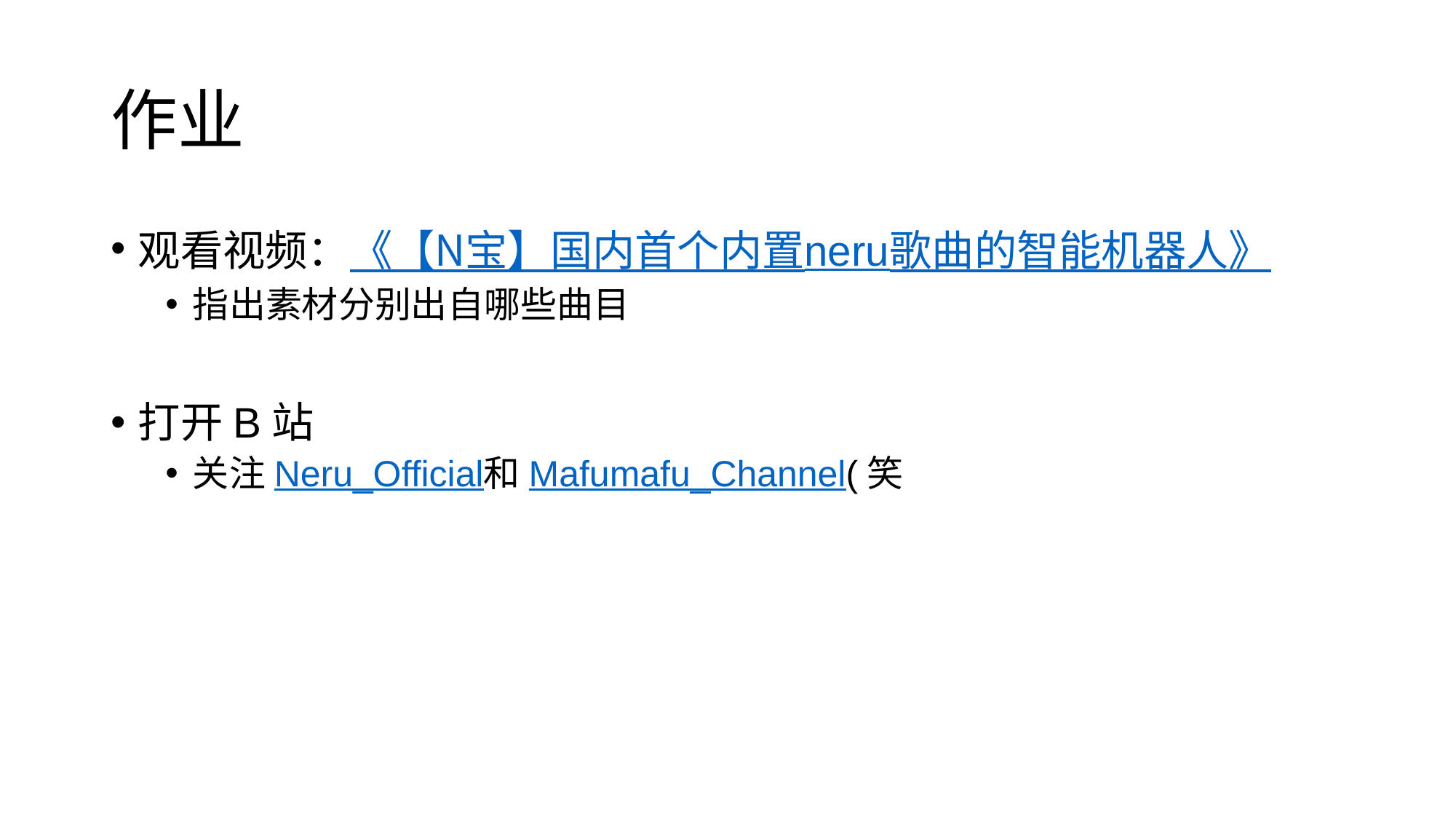

# 作业
观看视频：《【N宝】国内首个内置neru歌曲的智能机器人》
指出素材分别出自哪些曲目

打开B站
关注Neru_Official和Mafumafu_Channel(笑